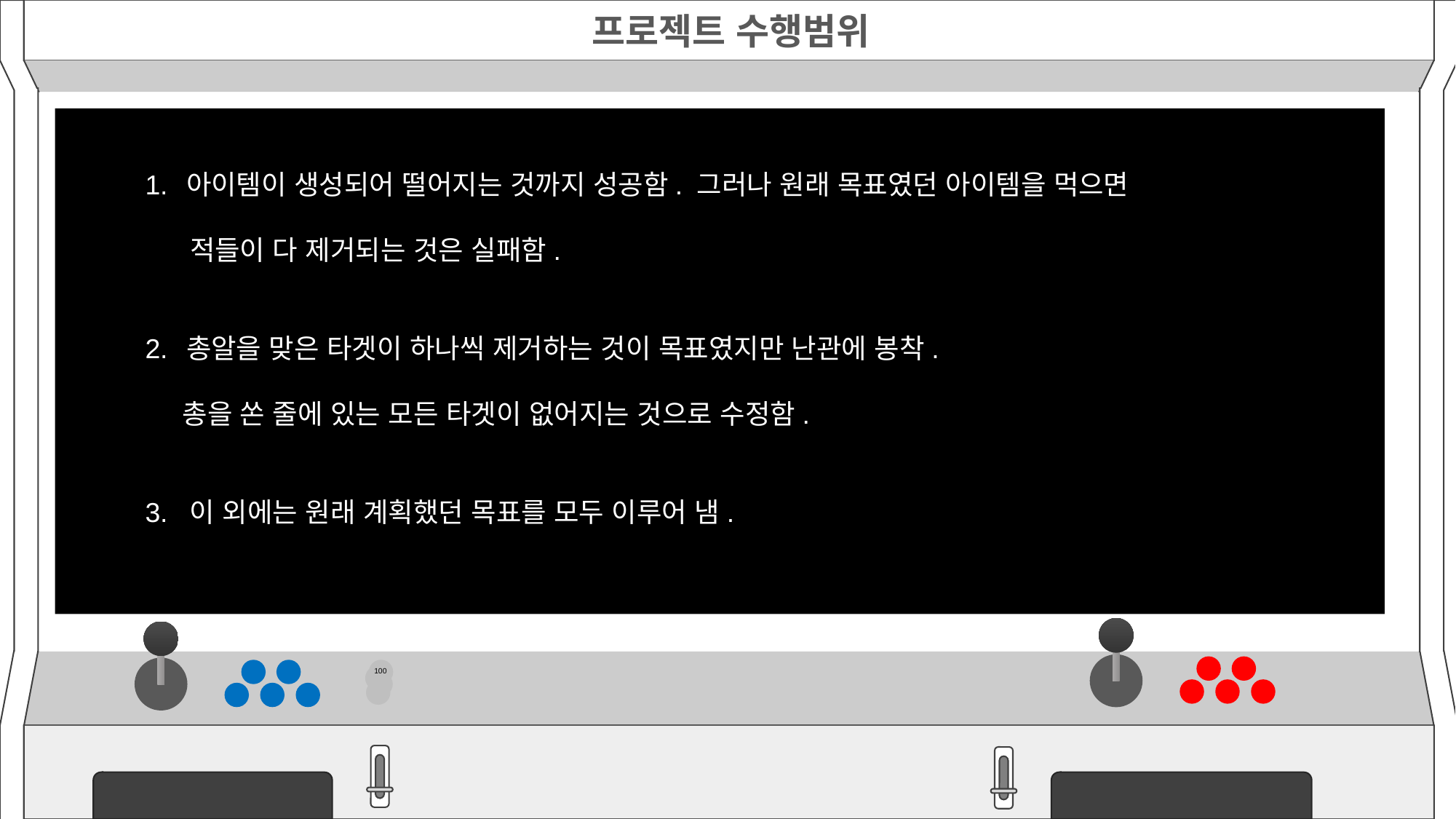

프로젝트 수행범위

100

아이템이 생성되어 떨어지는 것까지 성공함. 그러나 원래 목표였던 아이템을 먹으면

     적들이 다 제거되는 것은 실패함.

총알을 맞은 타겟이 하나씩 제거하는 것이 목표였지만 난관에 봉착.

    총을 쏜 줄에 있는 모든 타겟이 없어지는 것으로 수정함.

3.  이 외에는 원래 계획했던 목표를 모두 이루어 냄.